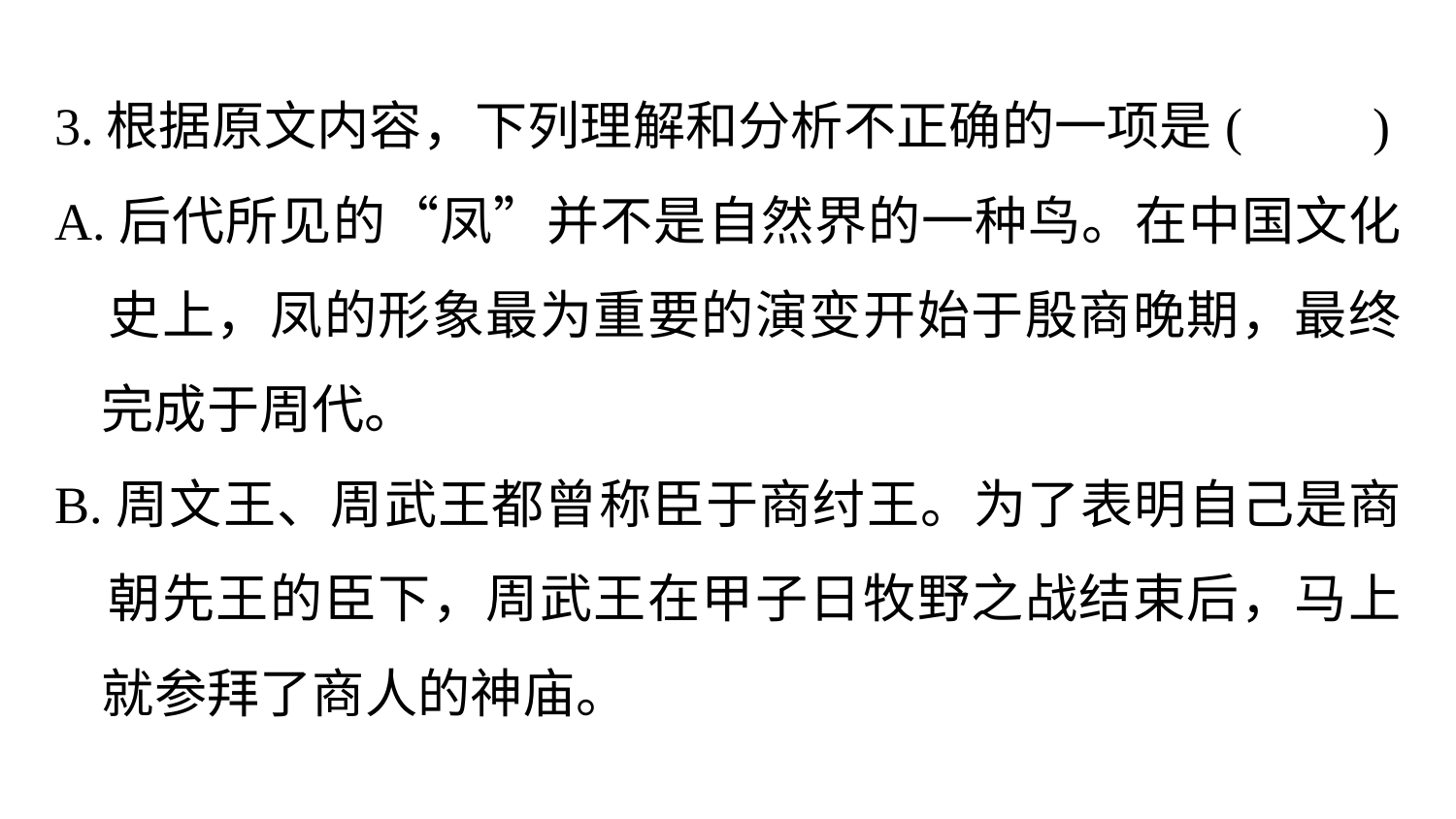

3.根据原文内容，下列理解和分析不正确的一项是(　　)
A.后代所见的“凤”并不是自然界的一种鸟。在中国文化
    史上，凤的形象最为重要的演变开始于殷商晚期，最终
    完成于周代。
B.周文王、周武王都曾称臣于商纣王。为了表明自己是商
    朝先王的臣下，周武王在甲子日牧野之战结束后，马上
    就参拜了商人的神庙。